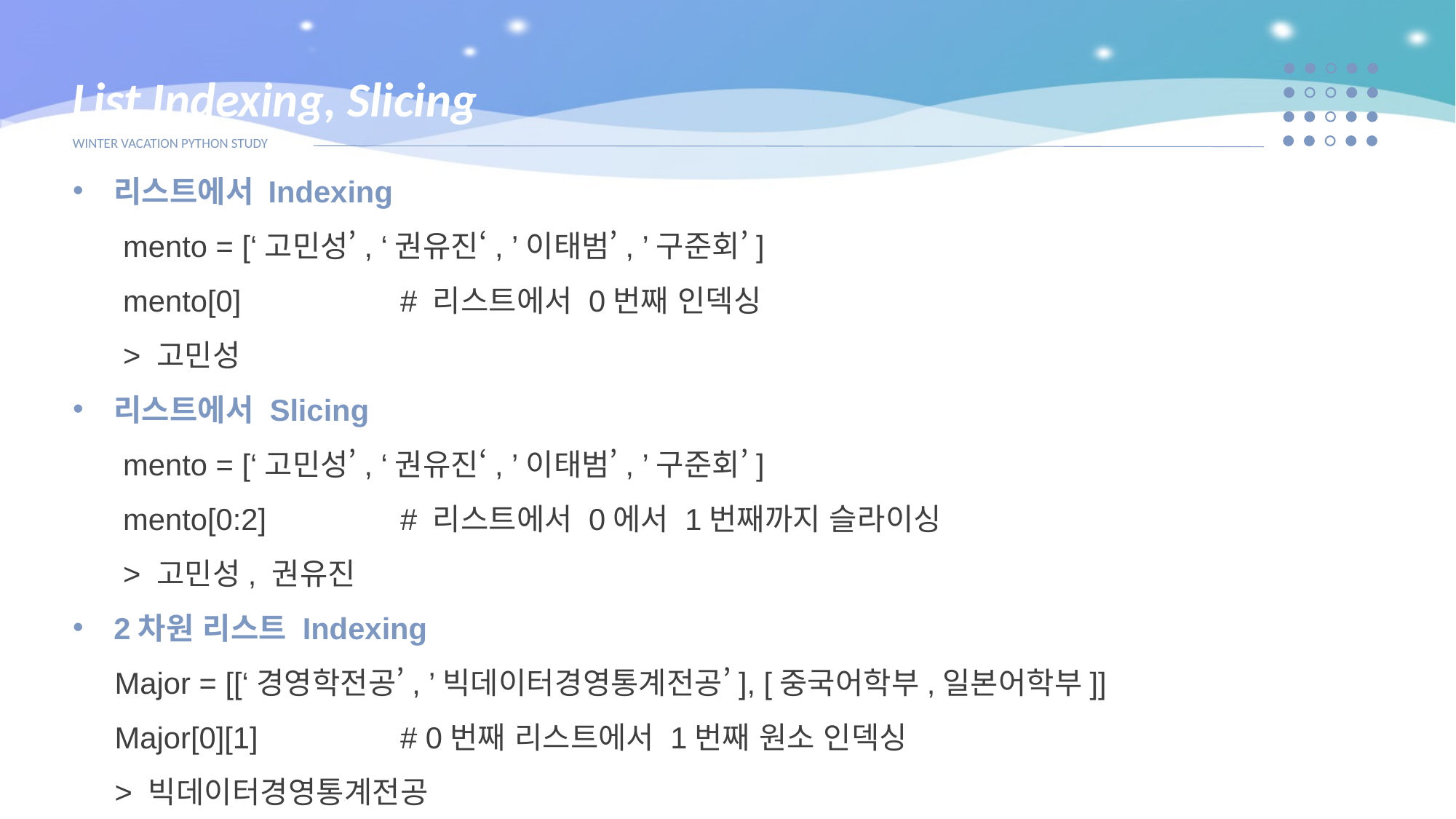

List Indexing, Slicing
WINTER VACATION PYTHON STUDY

리스트에서 Indexing
      mento = [‘고민성’, ‘권유진‘, ’이태범’, ’구준회’]
      mento[0] 		# 리스트에서 0번째 인덱싱
      > 고민성

리스트에서 Slicing
      mento = [‘고민성’, ‘권유진‘, ’이태범’, ’구준회’]
      mento[0:2]		# 리스트에서 0에서 1번째까지 슬라이싱
      > 고민성, 권유진

2차원 리스트 Indexing
     Major = [[‘경영학전공’, ’빅데이터경영통계전공’], [중국어학부,일본어학부]]
     Major[0][1]		# 0번째 리스트에서 1번째 원소 인덱싱
     > 빅데이터경영통계전공